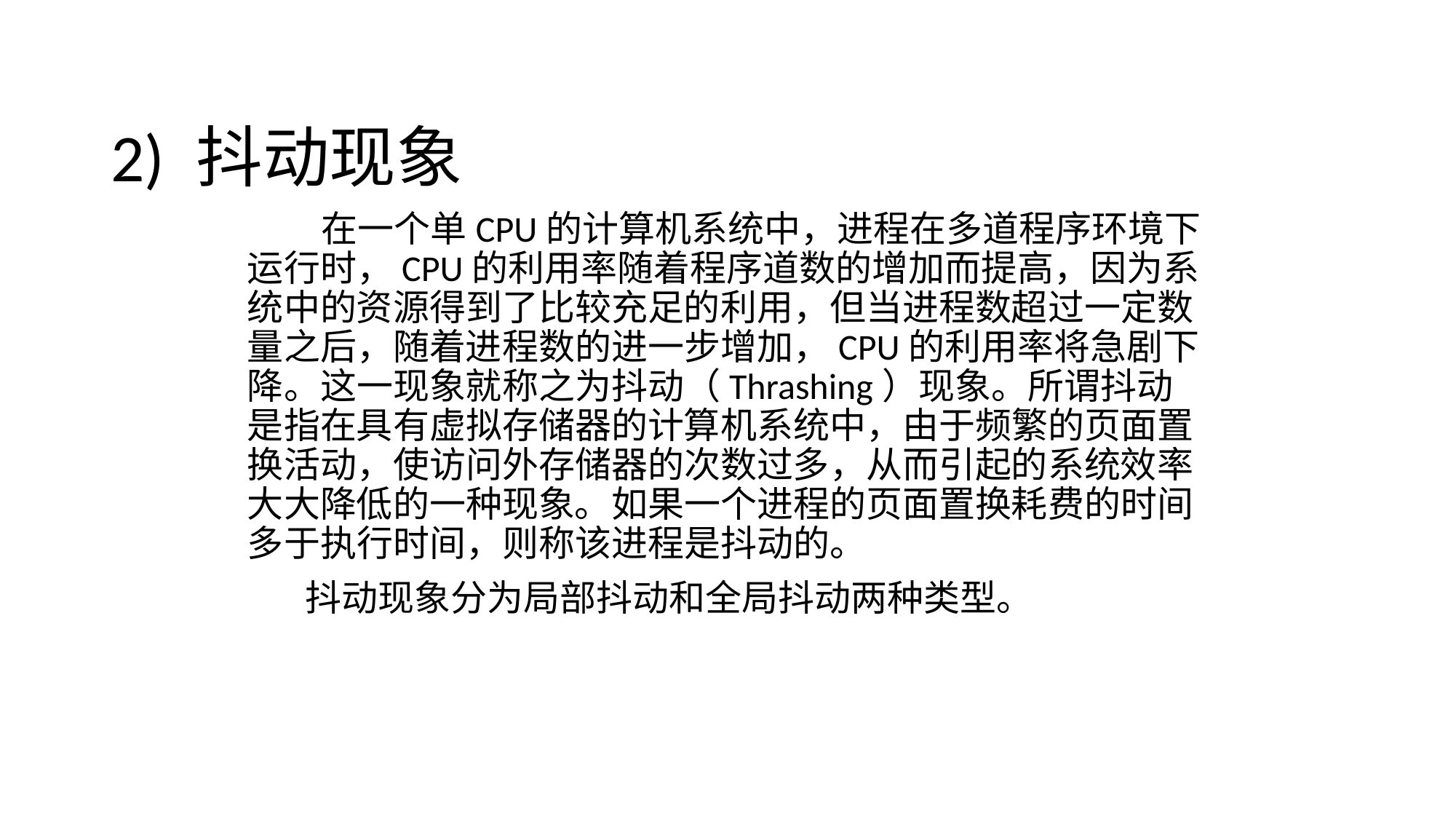

2) 抖动现象
        在一个单CPU的计算机系统中，进程在多道程序环境下运行时，CPU的利用率随着程序道数的增加而提高，因为系统中的资源得到了比较充足的利用，但当进程数超过一定数量之后，随着进程数的进一步增加，CPU的利用率将急剧下降。这一现象就称之为抖动（Thrashing）现象。所谓抖动是指在具有虚拟存储器的计算机系统中，由于频繁的页面置换活动，使访问外存储器的次数过多，从而引起的系统效率大大降低的一种现象。如果一个进程的页面置换耗费的时间多于执行时间，则称该进程是抖动的。
      抖动现象分为局部抖动和全局抖动两种类型。

13